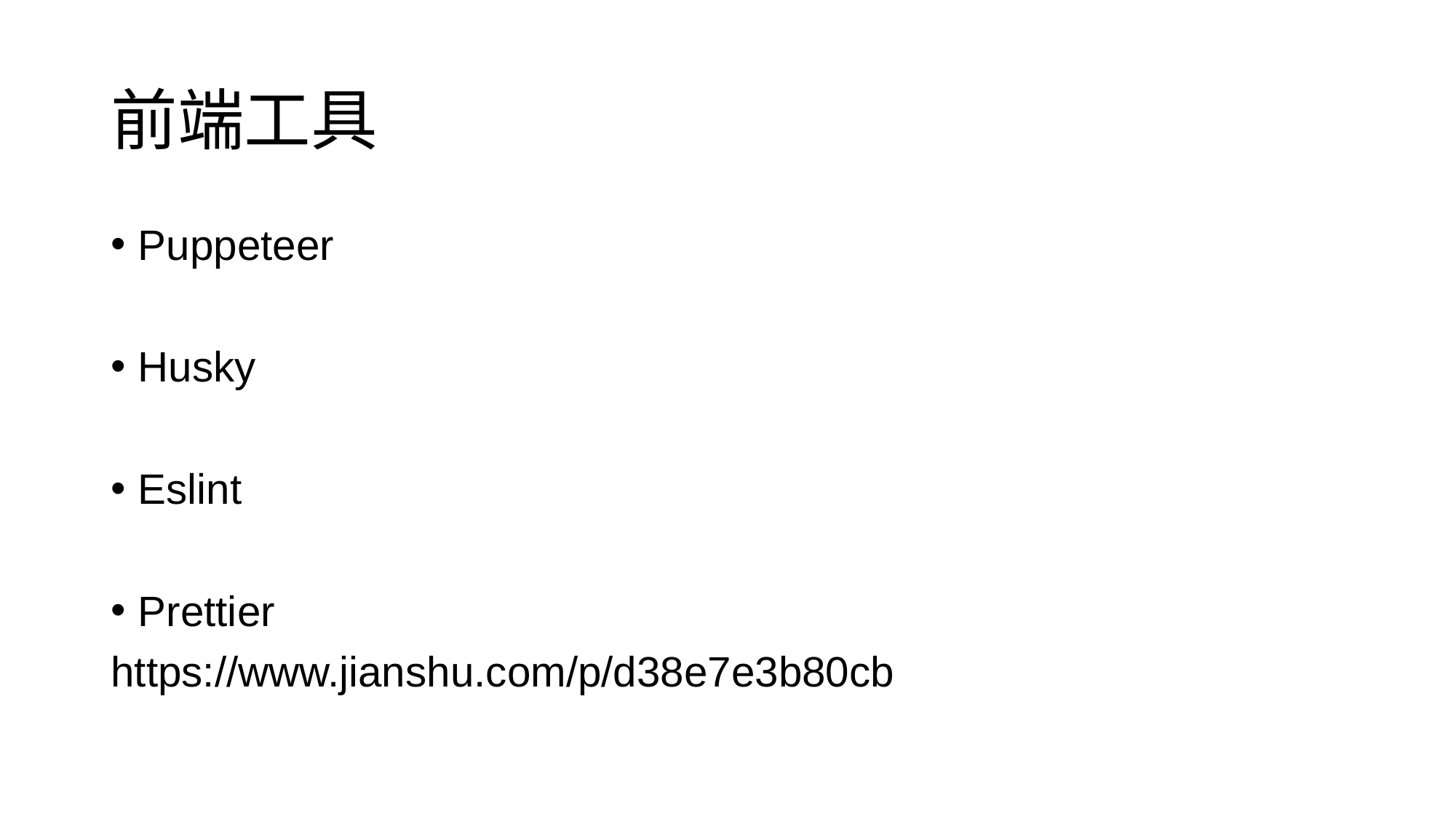

# 前端工具
Puppeteer

Husky

Eslint

Prettier
https://www.jianshu.com/p/d38e7e3b80cb